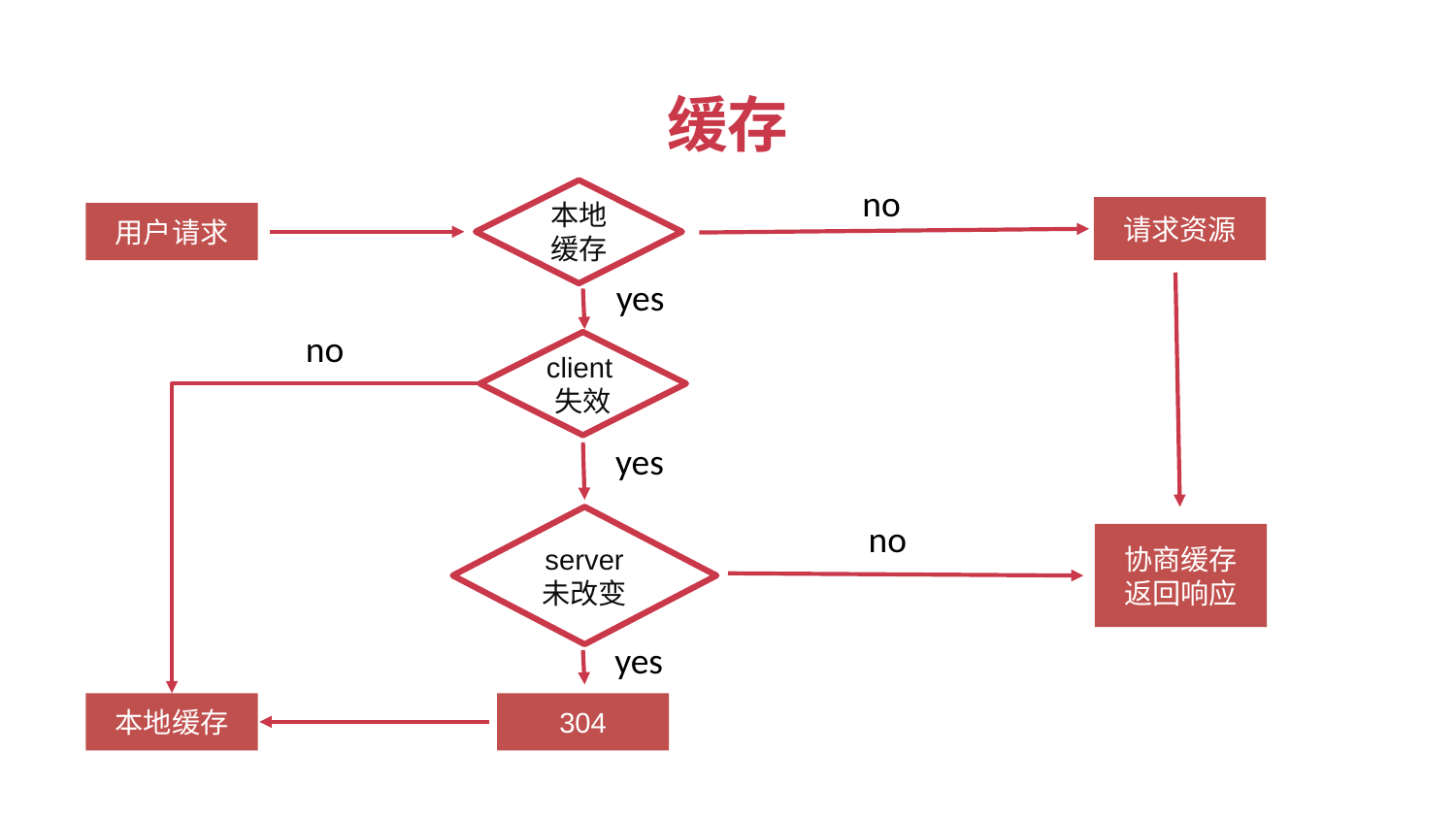

缓存
no
本地缓存
请求资源
用户请求
yes
no
client失效
yes
server
未改变
no
协商缓存
返回响应
yes
本地缓存
304